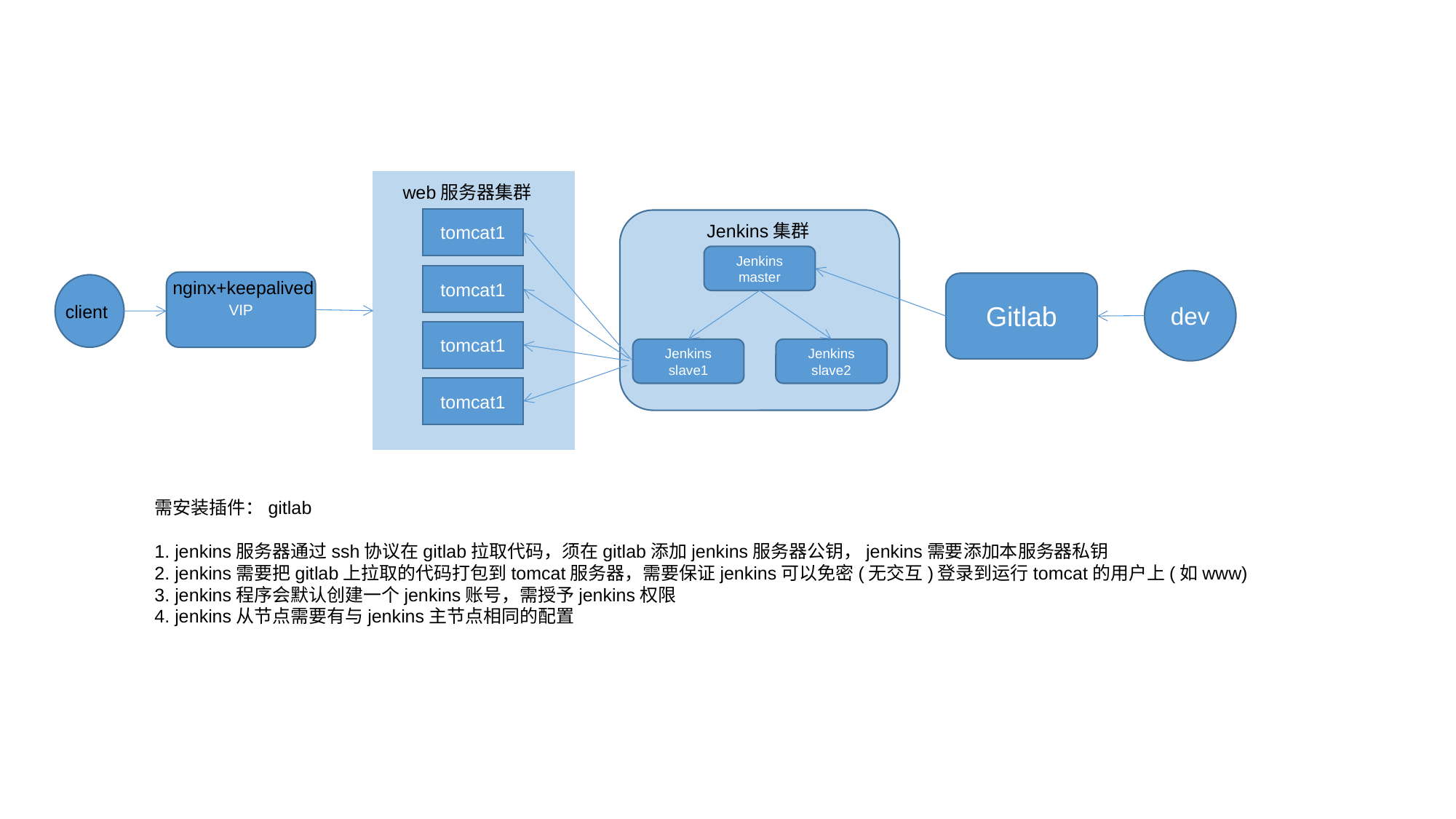

web服务器集群
tomcat1

Jenkins集群
Jenkins
master
tomcat1
dev
nginx+keepalived

VIP
Gitlab

client
tomcat1
Jenkins
slave1
Jenkins
slave2
tomcat1
需安装插件：gitlab

1. jenkins服务器通过ssh协议在gitlab拉取代码，须在gitlab添加jenkins服务器公钥，jenkins需要添加本服务器私钥
2. jenkins需要把gitlab上拉取的代码打包到tomcat服务器，需要保证jenkins可以免密(无交互)登录到运行tomcat的用户上(如www)
3. jenkins程序会默认创建一个jenkins账号，需授予jenkins权限
4. jenkins从节点需要有与jenkins主节点相同的配置